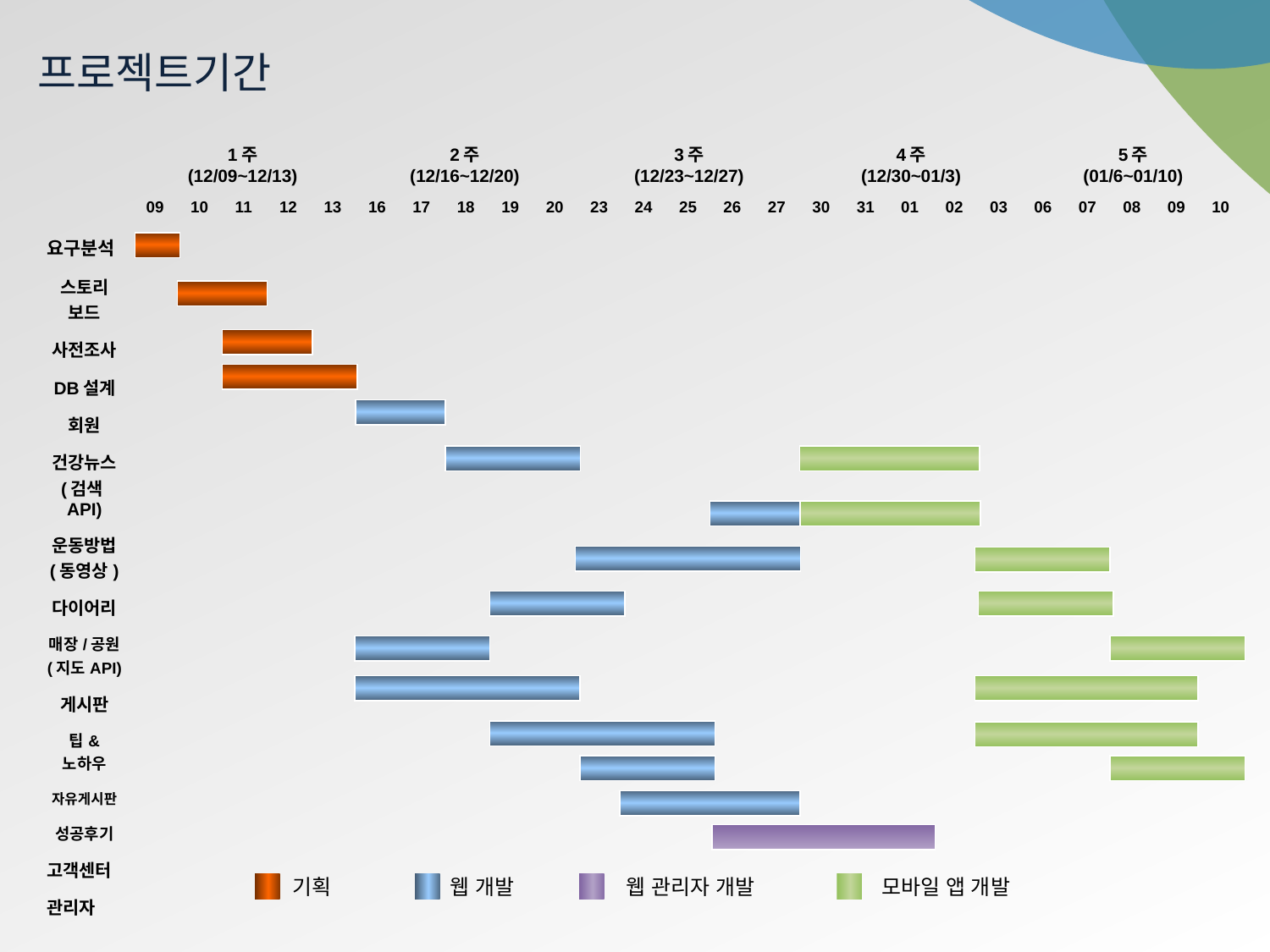

# 프로젝트기간
|  | 1주 (12/09~12/13) |  |  |  |  | 2주 (12/16~12/20) |  |  |  |  | 3주 (12/23~12/27) |  |  |  |  | 4주 (12/30~01/3) |  |  |  |  | 5주 (01/6~01/10) |  |  |  |  |
| --- | --- | --- | --- | --- | --- | --- | --- | --- | --- | --- | --- | --- | --- | --- | --- | --- | --- | --- | --- | --- | --- | --- | --- | --- | --- |
|  | 09 | 10 | 11 | 12 | 13 | 16 | 17 | 18 | 19 | 20 | 23 | 24 | 25 | 26 | 27 | 30 | 31 | 01 | 02 | 03 | 06 | 07 | 08 | 09 | 10 |
| 요구분석 |  |  |  |  |  |  |  |  |  |  |  |  |  |  |  |  |  |  |  |  |  |  |  |  |  |
| 스토리 보드 |  |  |  |  |  |  |  |  |  |  |  |  |  |  |  |  |  |  |  |  |  |  |  |  |  |
| 사전조사 |  |  |  |  |  |  |  |  |  |  |  |  |  |  |  |  |  |  |  |  |  |  |  |  |  |
| DB설계 |  |  |  |  |  |  |  |  |  |  |  |  |  |  |  |  |  |  |  |  |  |  |  |  |  |
| 회원 |  |  |  |  |  |  |  |  |  |  |  |  |  |  |  |  |  |  |  |  |  |  |  |  |  |
| 건강뉴스 (검색API) |  |  |  |  |  |  |  |  |  |  |  |  |  |  |  |  |  |  |  |  |  |  |  |  |  |
| 운동방법 (동영상) |  |  |  |  |  |  |  |  |  |  |  |  |  |  |  |  |  |  |  |  |  |  |  |  |  |
| 다이어리 |  |  |  |  |  |  |  |  |  |  |  |  |  |  |  |  |  |  |  |  |  |  |  |  |  |
| 매장/공원 (지도API) |  |  |  |  |  |  |  |  |  |  |  |  |  |  |  |  |  |  |  |  |  |  |  |  |  |
| 게시판 |  |  |  |  |  |  |  |  |  |  |  |  |  |  |  |  |  |  |  |  |  |  |  |  |  |
| 팁& 노하우 |  |  |  |  |  |  |  |  |  |  |  |  |  |  |  |  |  |  |  |  |  |  |  |  |  |
| 자유게시판 |  |  |  |  |  |  |  |  |  |  |  |  |  |  |  |  |  |  |  |  |  |  |  |  |  |
| 성공후기 |  |  |  |  |  |  |  |  |  |  |  |  |  |  |  |  |  |  |  |  |  |  |  |  |  |
| 고객센터 |  |  |  |  |  |  |  |  |  |  |  |  |  |  |  |  |  |  |  |  |  |  |  |  |  |
| 관리자 |  |  |  |  |  |  |  |  |  |  |  |  |  |  |  |  |  |  |  |  |  |  |  |  |  |

기획

웹 개발

웹 관리자 개발

모바일 앱 개발